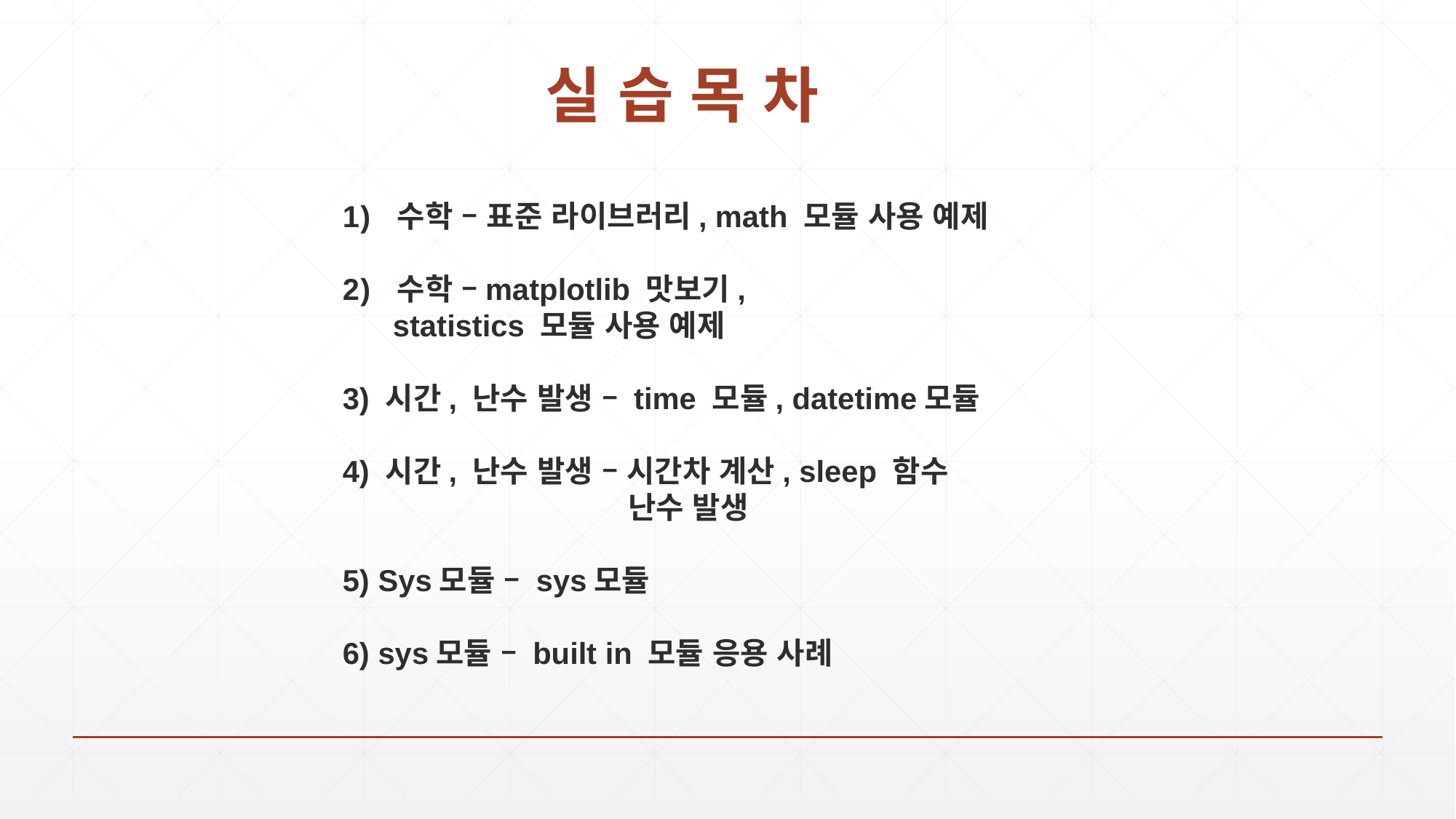

# 실 습 목 차
수학 – 표준 라이브러리, math 모듈 사용 예제

수학 –matplotlib 맛보기,
      statistics 모듈 사용 예제

3) 시간, 난수 발생 – time 모듈, datetime모듈

4) 시간, 난수 발생 – 시간차 계산, sleep 함수
     		       난수 발생

5) Sys모듈 – sys모듈

6) sys모듈 – built in 모듈 응용 사례